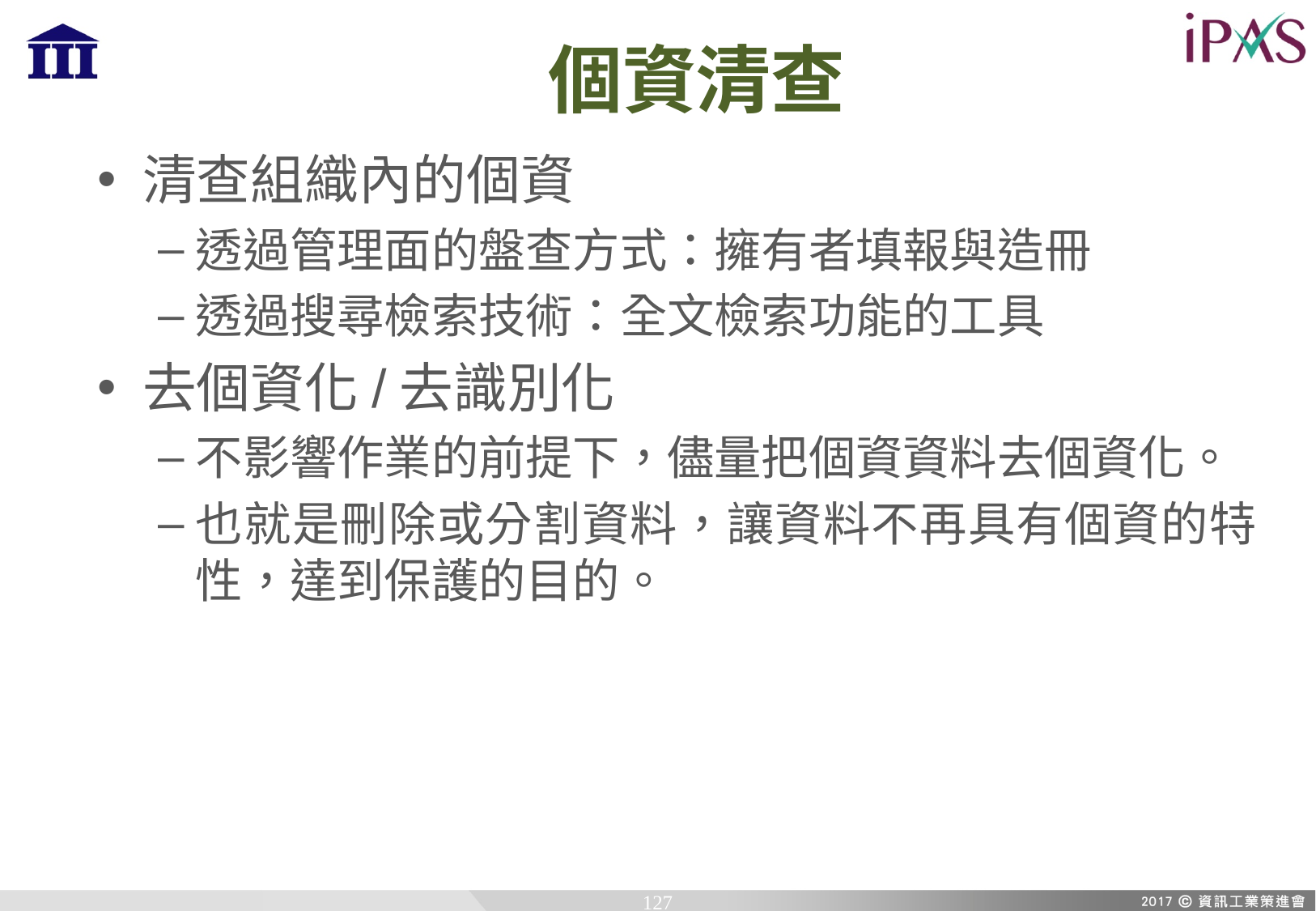

# 個資清查
清查組織內的個資
透過管理面的盤查方式：擁有者填報與造冊
透過搜尋檢索技術：全文檢索功能的工具
去個資化/去識別化
不影響作業的前提下，儘量把個資資料去個資化。
也就是刪除或分割資料，讓資料不再具有個資的特性，達到保護的目的。

127